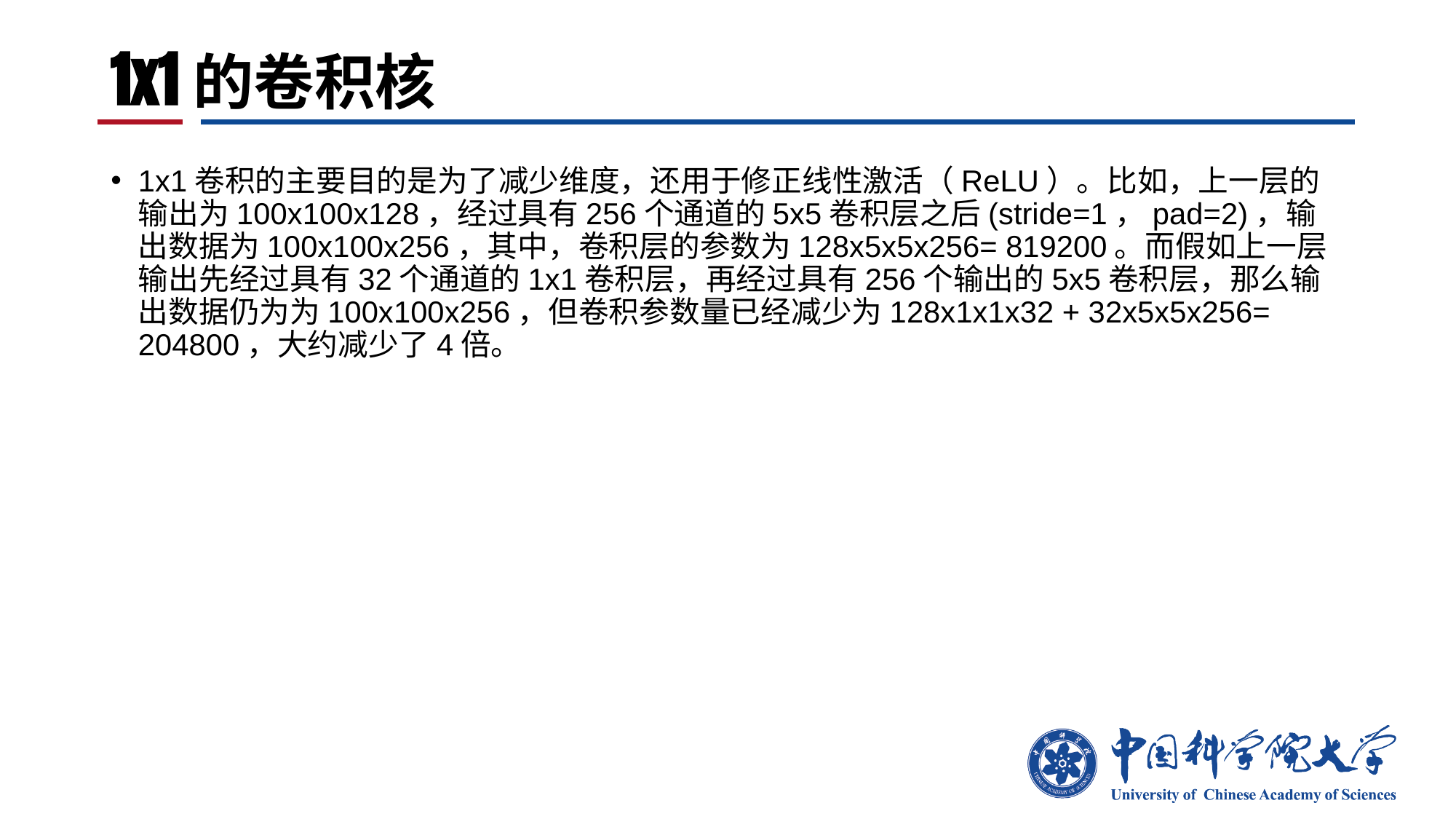

# 1x1的卷积核
1x1卷积的主要目的是为了减少维度，还用于修正线性激活（ReLU）。比如，上一层的输出为100x100x128，经过具有256个通道的5x5卷积层之后(stride=1，pad=2)，输出数据为100x100x256，其中，卷积层的参数为128x5x5x256= 819200。而假如上一层输出先经过具有32个通道的1x1卷积层，再经过具有256个输出的5x5卷积层，那么输出数据仍为为100x100x256，但卷积参数量已经减少为128x1x1x32 + 32x5x5x256= 204800，大约减少了4倍。